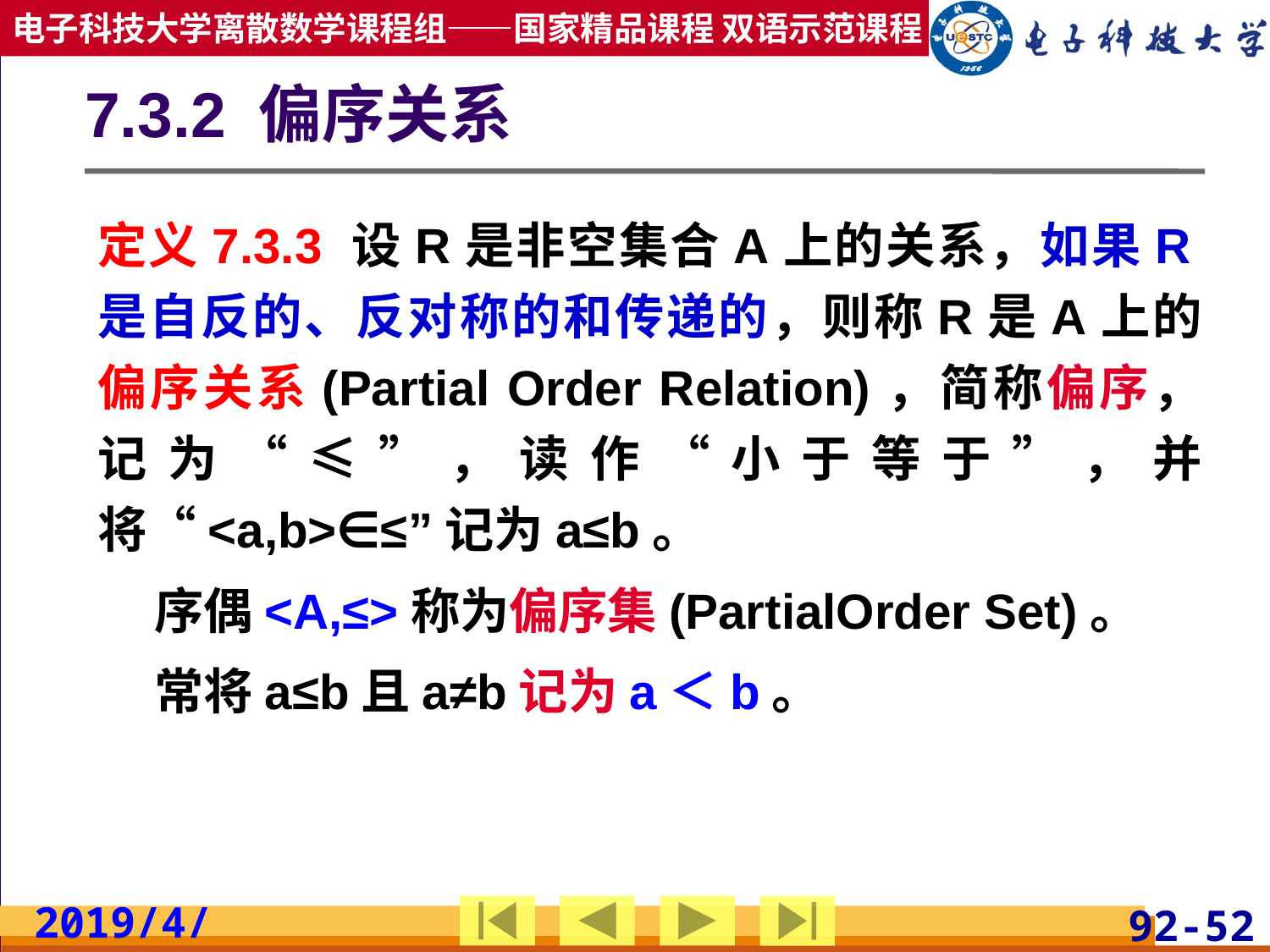

# 7.3.2 偏序关系
定义7.3.3 设R是非空集合A上的关系，如果R是自反的、反对称的和传递的，则称R是A上的偏序关系(Partial Order Relation)，简称偏序，记为“≤”，读作“小于等于”，并将“<a,b>∈≤”记为a≤b。
    序偶<A,≤>称为偏序集(PartialOrder Set)。
    常将a≤b且a≠b记为a＜b。
2019/4/17